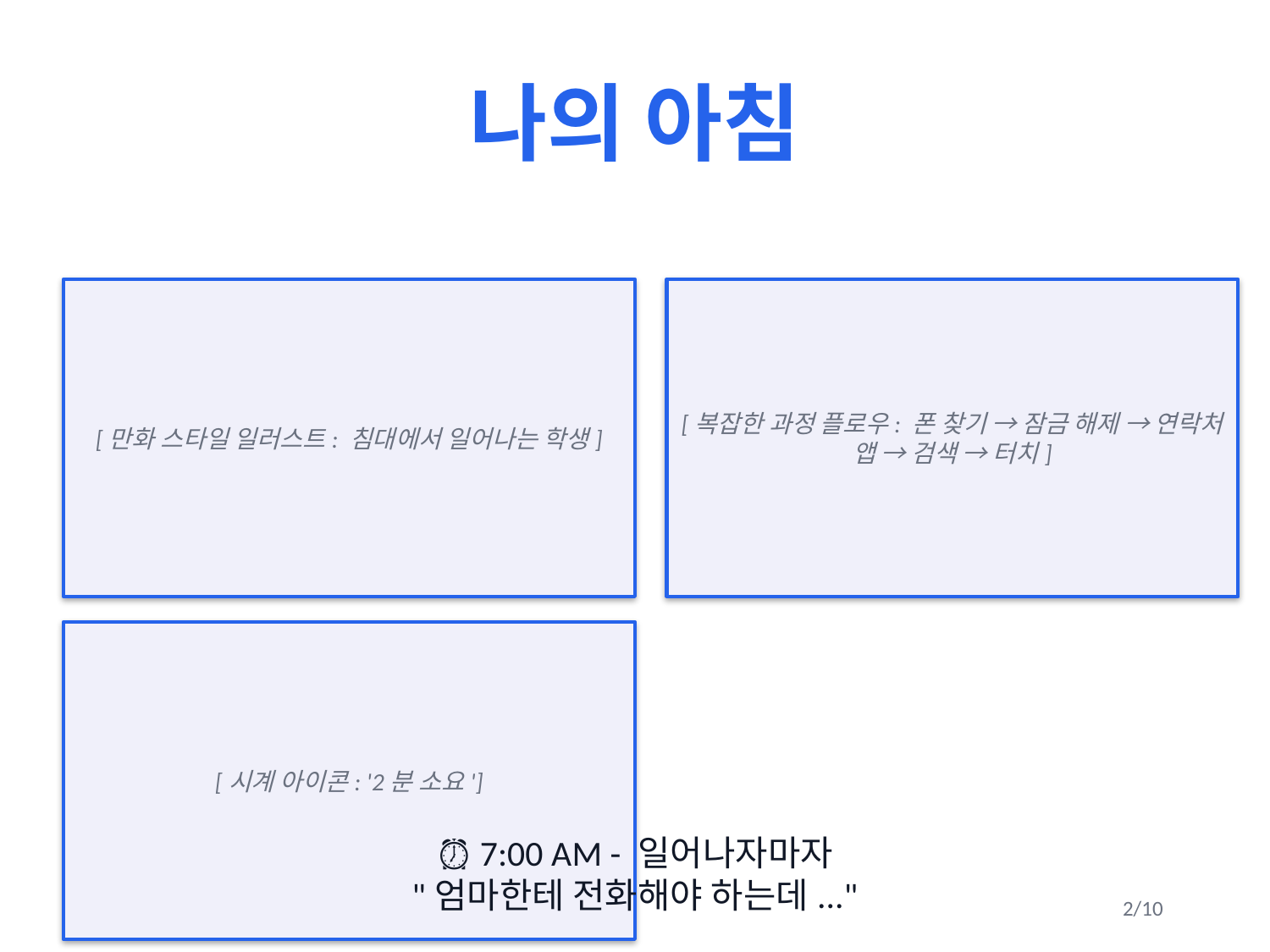

나의 아침
[만화 스타일 일러스트: 침대에서 일어나는 학생]
[복잡한 과정 플로우: 폰 찾기 → 잠금 해제 → 연락처 앱 → 검색 → 터치]
[시계 아이콘: '2분 소요']
⏰ 7:00 AM - 일어나자마자
"엄마한테 전화해야 하는데..."
2/10